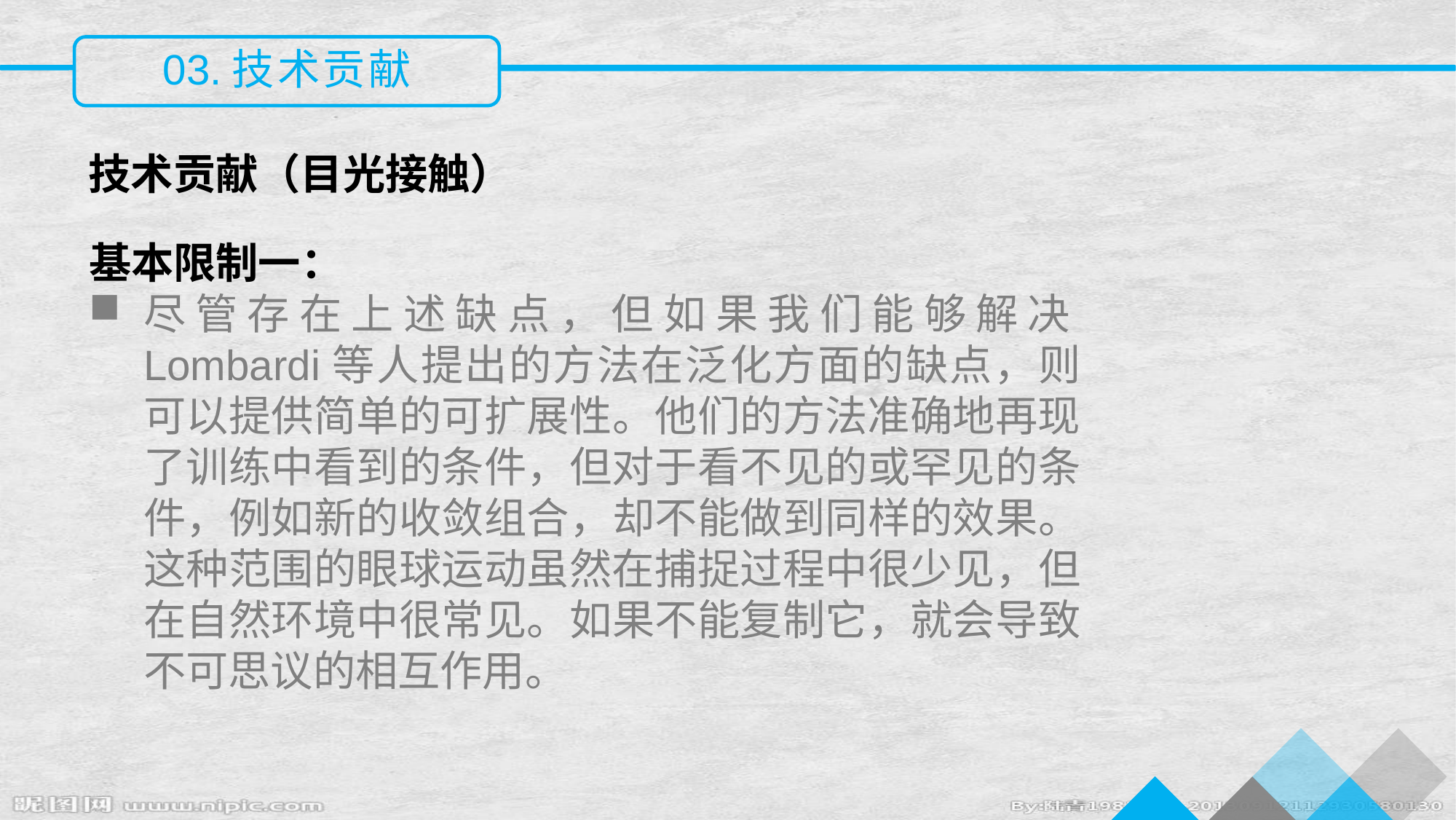

03.技术贡献
技术贡献（目光接触）
基本限制一：
尽管存在上述缺点，但如果我们能够解决Lombardi等人提出的方法在泛化方面的缺点，则可以提供简单的可扩展性。他们的方法准确地再现了训练中看到的条件，但对于看不见的或罕见的条件，例如新的收敛组合，却不能做到同样的效果。这种范围的眼球运动虽然在捕捉过程中很少见，但在自然环境中很常见。如果不能复制它，就会导致不可思议的相互作用。